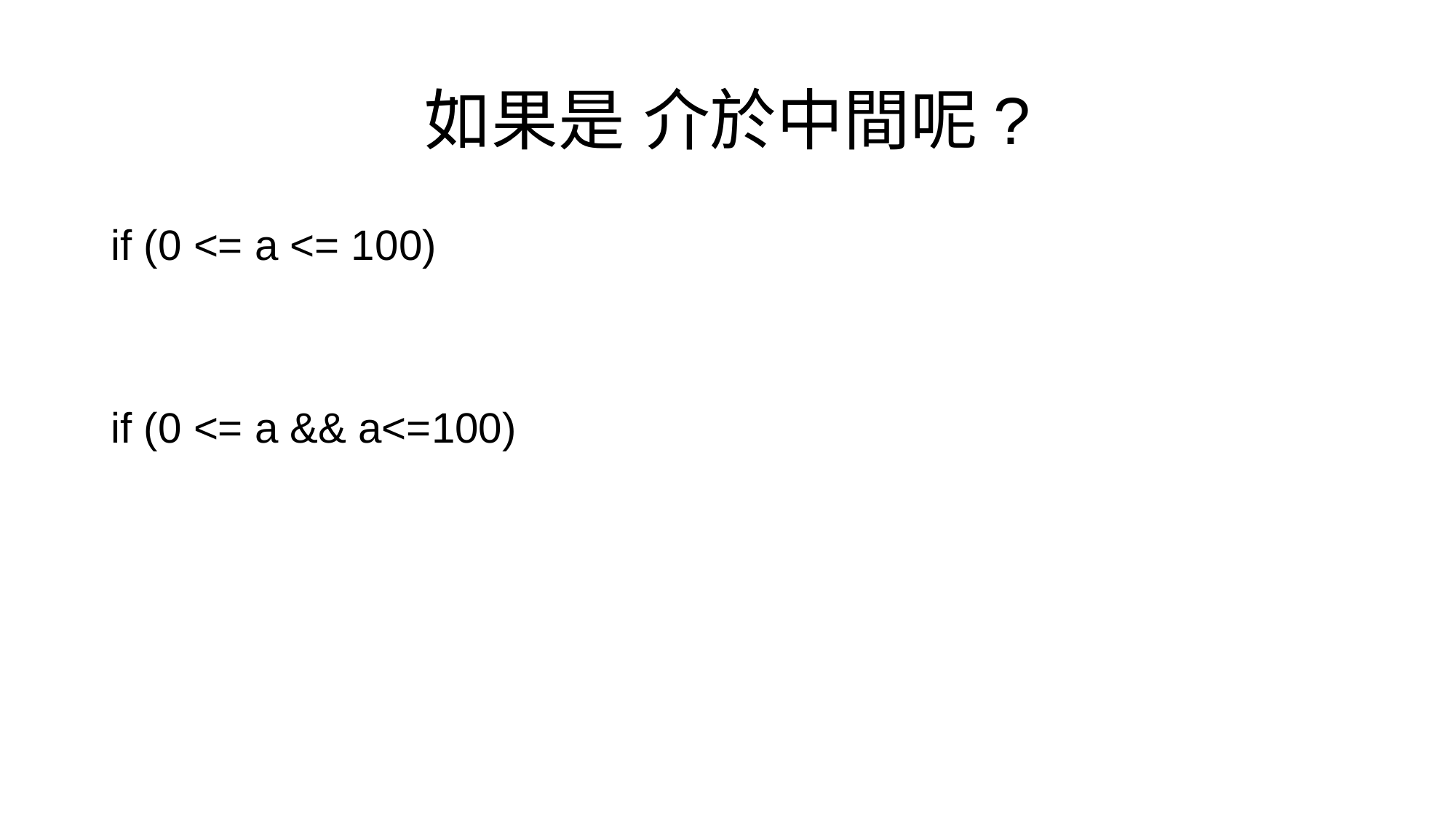

# 如果是 介於中間呢?
if (0 <= a <= 100)

if (0 <= a && a<=100)